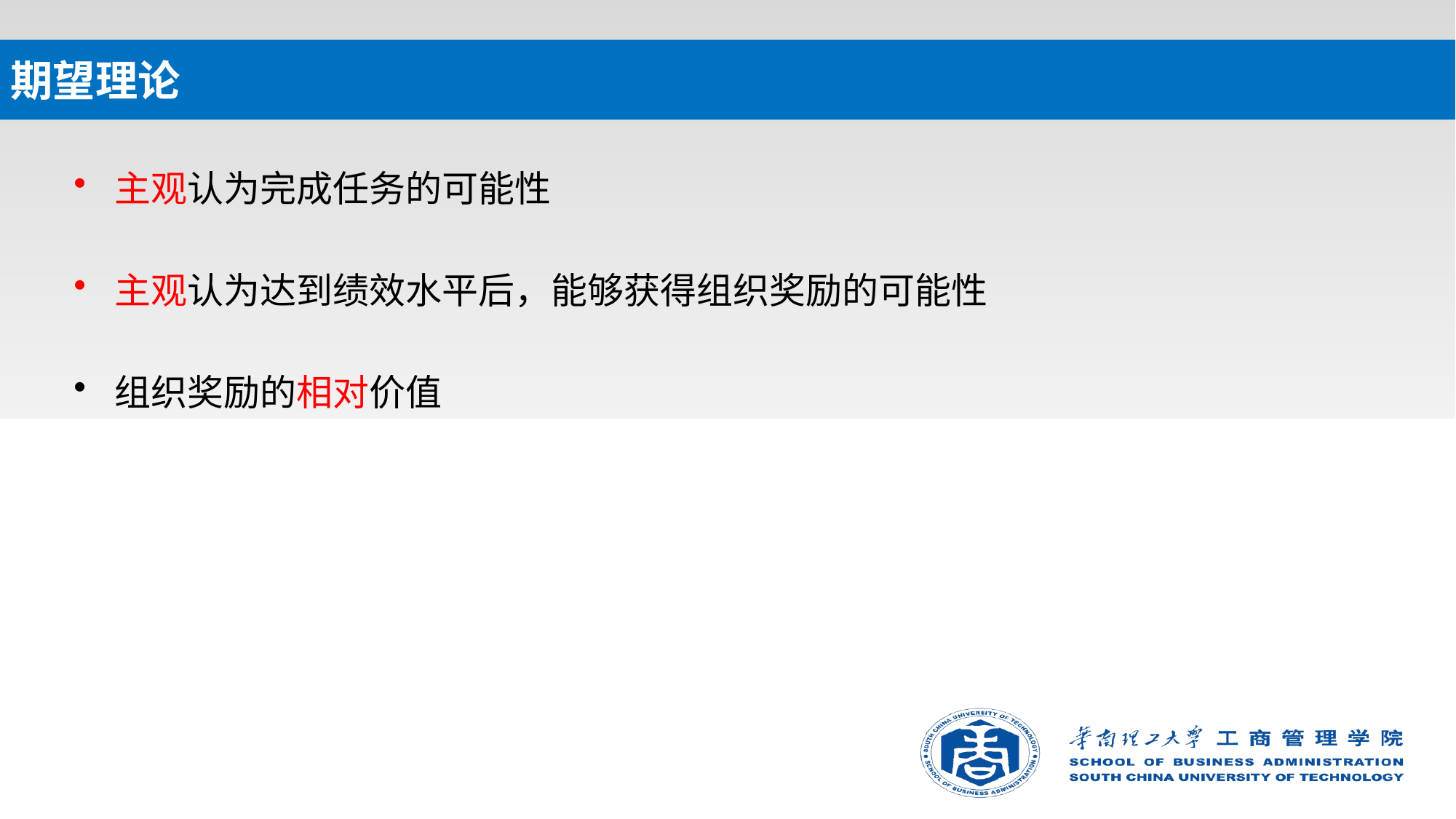

# 期望理论
主观认为完成任务的可能性

主观认为达到绩效水平后，能够获得组织奖励的可能性

组织奖励的相对价值